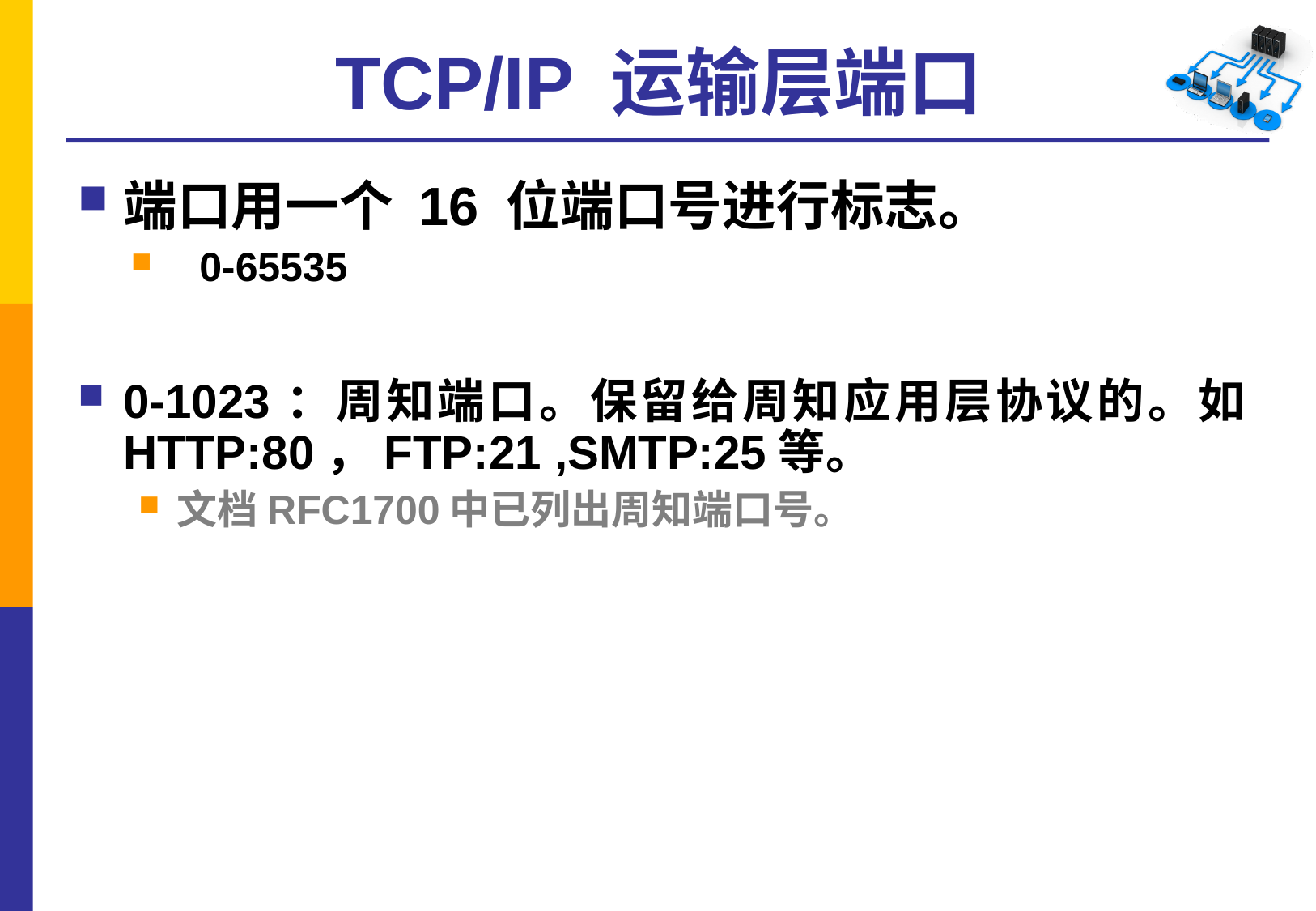

# TCP/IP 运输层端口
端口用一个 16 位端口号进行标志。
0-65535

0-1023：周知端口。保留给周知应用层协议的。如HTTP:80，FTP:21 ,SMTP:25等。
文档RFC1700中已列出周知端口号。